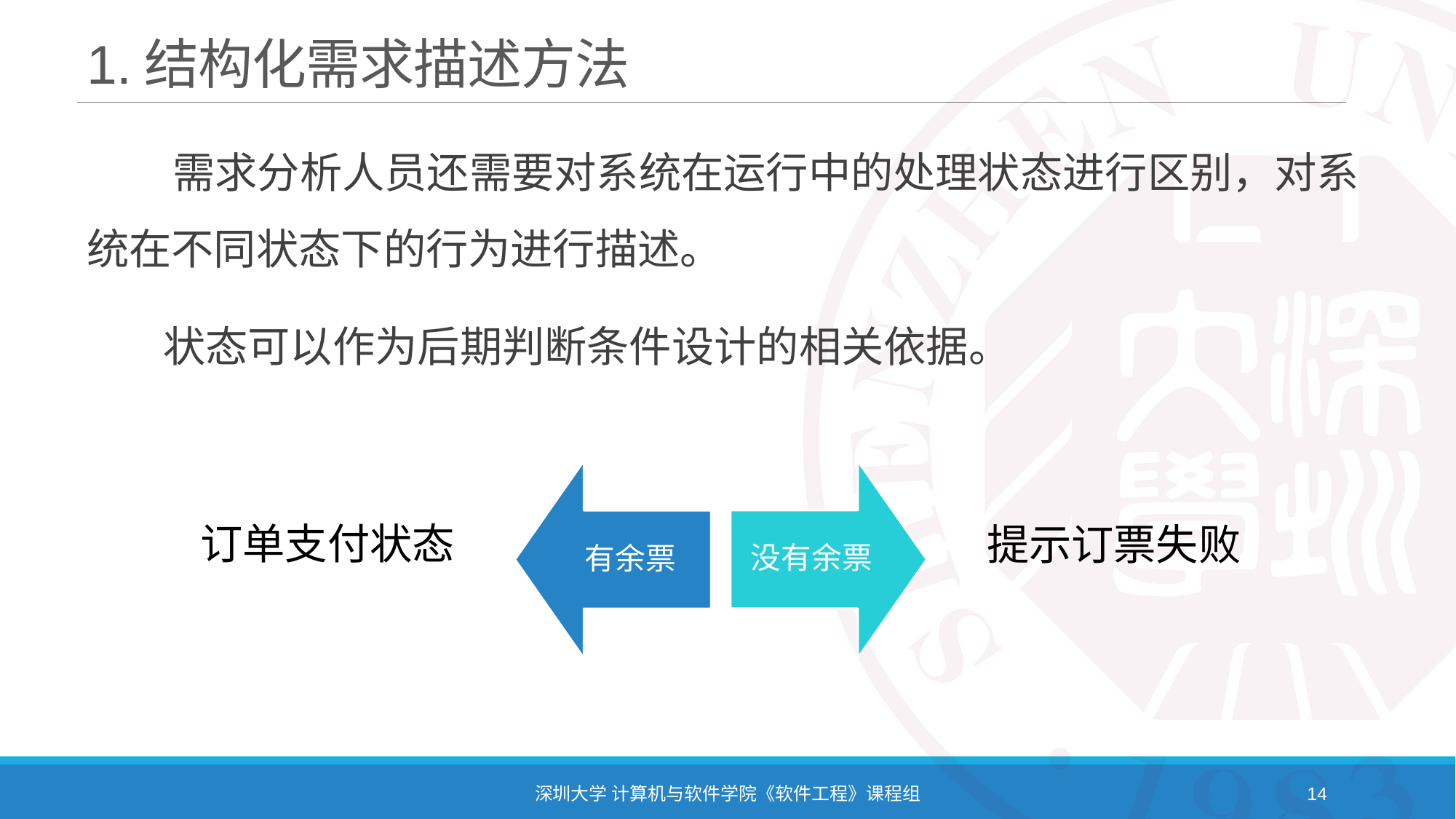

# 1.结构化需求描述方法
        需求分析人员还需要对系统在运行中的处理状态进行区别，对系统在不同状态下的行为进行描述。
       状态可以作为后期判断条件设计的相关依据。
有余票
没有余票
订单支付状态
提示订票失败
深圳大学 计算机与软件学院《软件工程》课程组
14